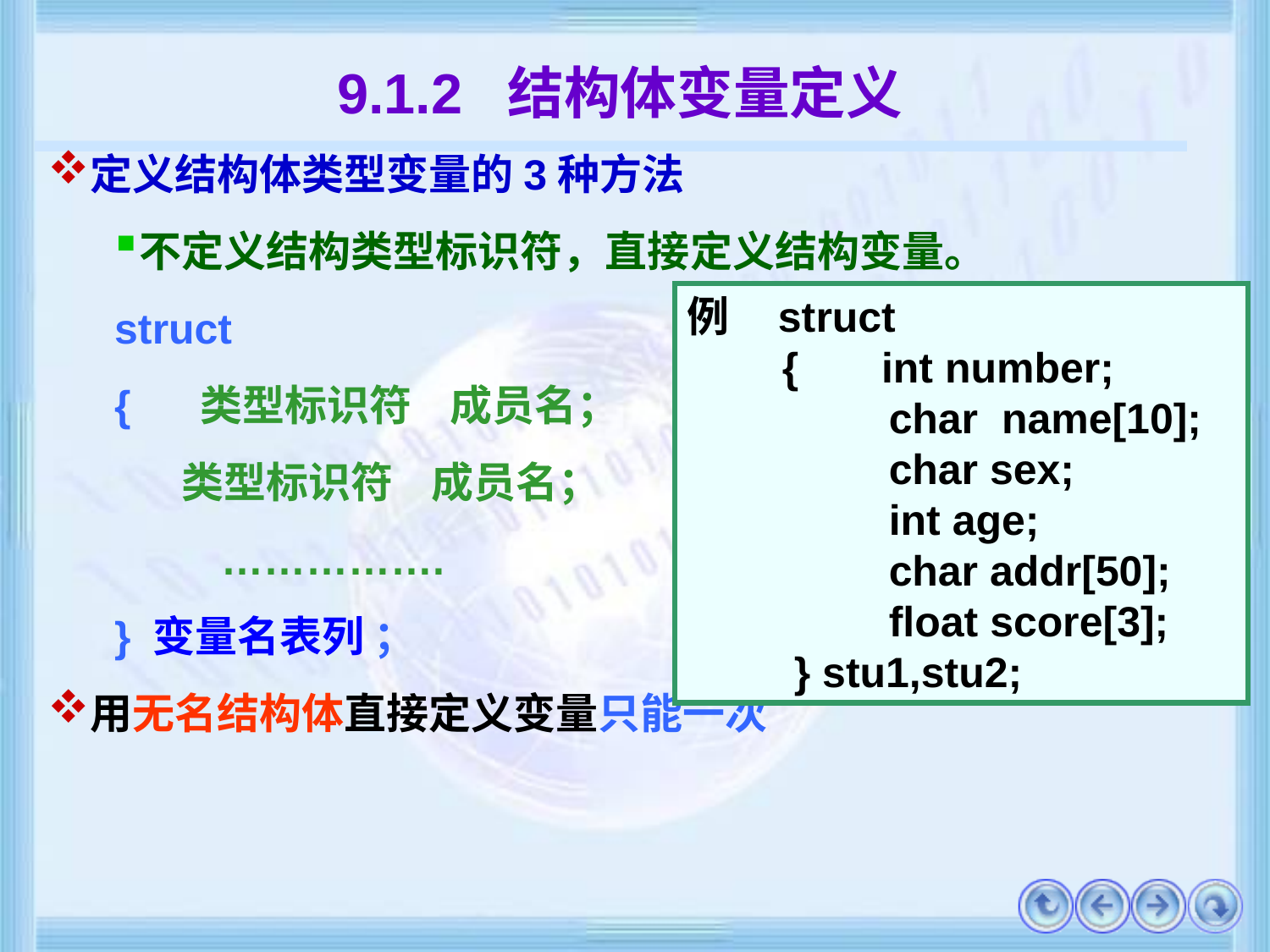

# 9.1.2  结构体变量定义
定义结构体类型变量的3种方法
不定义结构类型标识符，直接定义结构变量。
struct
{     类型标识符    成员名；
      类型标识符    成员名；
         …………….
} 变量名表列 ；
用无名结构体直接定义变量只能一次
例    struct
        {       int number;
                 char  name[10];
                 char sex;
                 int age;
                 char addr[50];
                 float score[3];
         } stu1,stu2;